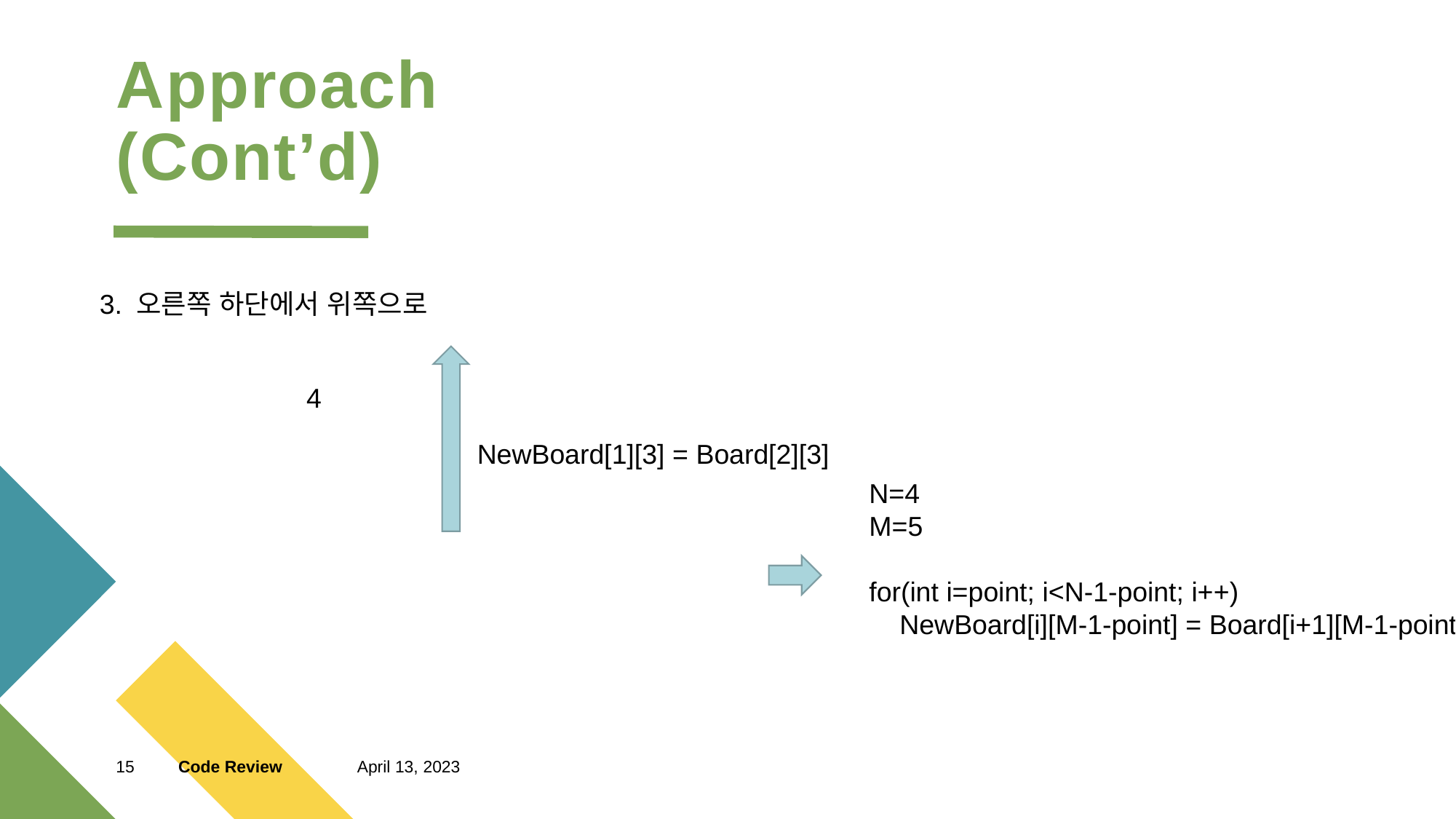

# Approach (Cont’d)
3. 오른쪽 하단에서 위쪽으로
|  |  |  |  |  |
| --- | --- | --- | --- | --- |
|  |  |  | 4 |  |
|  |  |  |  |  |
|  |  |  |  |  |

NewBoard[1][3] = Board[2][3]
N=4
M=5

for(int i=point; i<N-1-point; i++)
    NewBoard[i][M-1-point] = Board[i+1][M-1-point]

15
Code Review
April 13, 2023